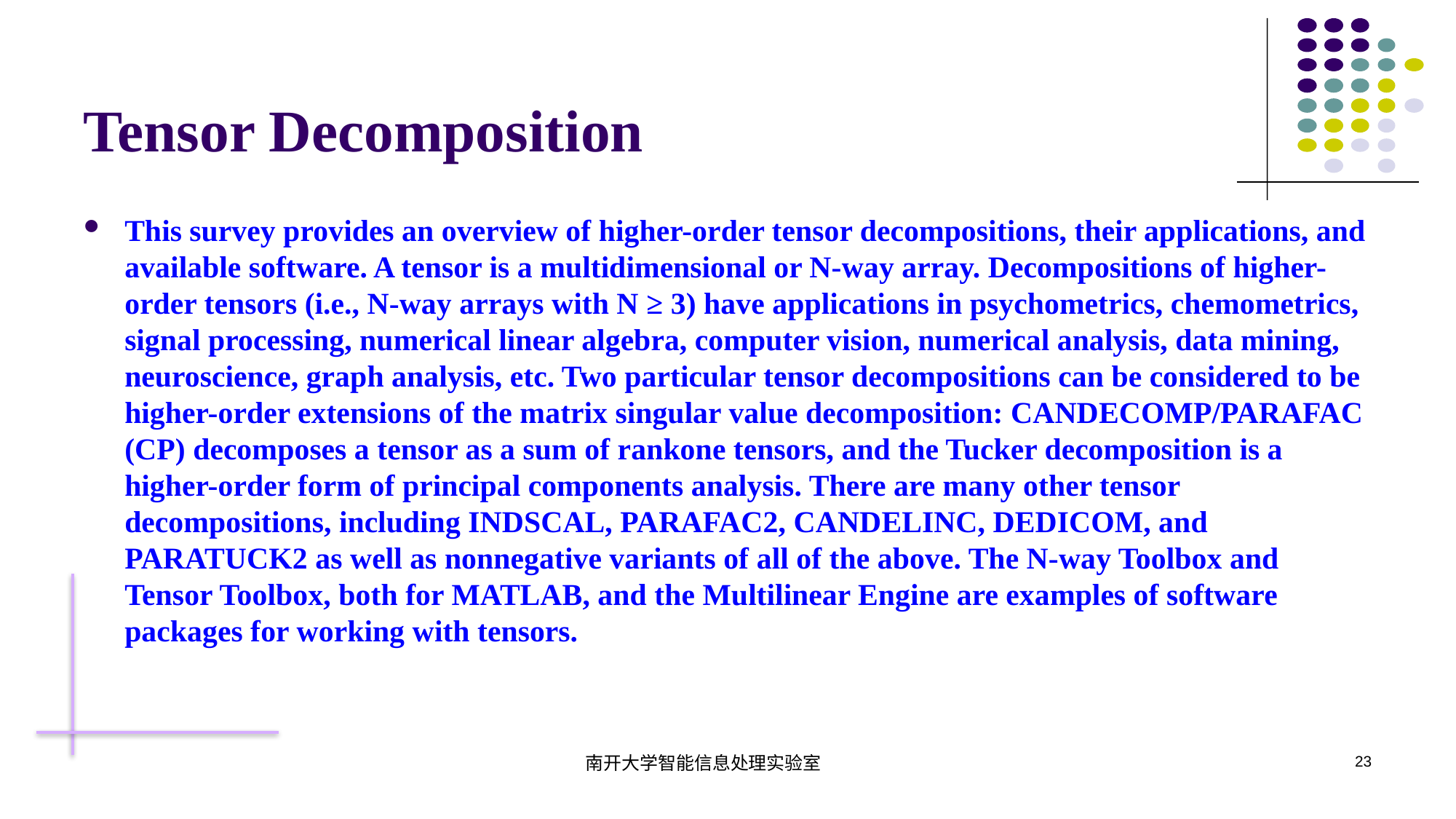

# Tensor Decomposition
This survey provides an overview of higher-order tensor decompositions, their applications, and available software. A tensor is a multidimensional or N-way array. Decompositions of higher-order tensors (i.e., N-way arrays with N ≥ 3) have applications in psychometrics, chemometrics, signal processing, numerical linear algebra, computer vision, numerical analysis, data mining, neuroscience, graph analysis, etc. Two particular tensor decompositions can be considered to be higher-order extensions of the matrix singular value decomposition: CANDECOMP/PARAFAC (CP) decomposes a tensor as a sum of rankone tensors, and the Tucker decomposition is a higher-order form of principal components analysis. There are many other tensor decompositions, including INDSCAL, PARAFAC2, CANDELINC, DEDICOM, and PARATUCK2 as well as nonnegative variants of all of the above. The N-way Toolbox and Tensor Toolbox, both for MATLAB, and the Multilinear Engine are examples of software packages for working with tensors.
南开大学智能信息处理实验室
23